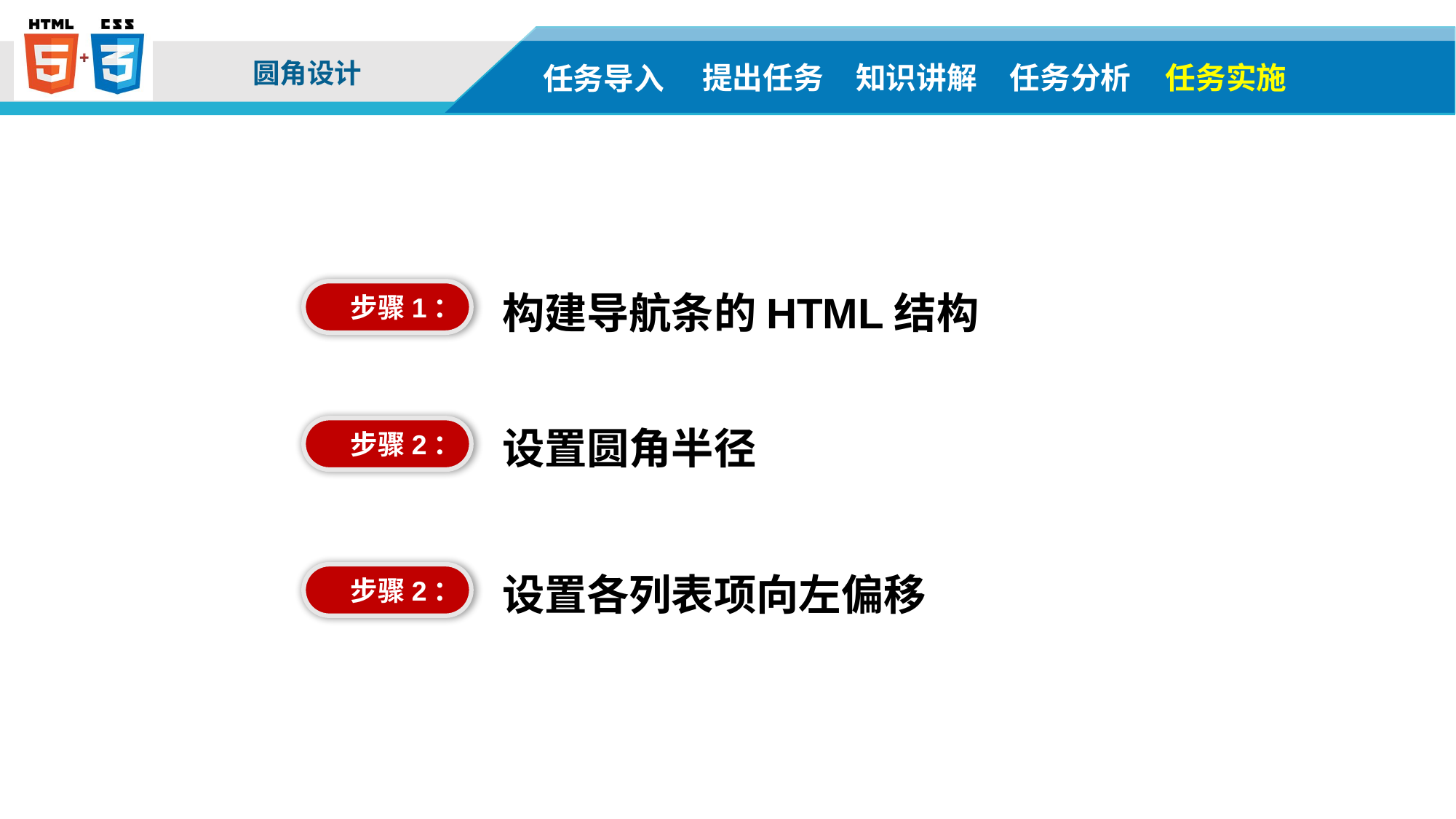

提出任务
知识讲解
任务分析
任务实施
任务导入
构建导航条的HTML结构

步骤1：
设置圆角半径

步骤2：
设置各列表项向左偏移

步骤2：